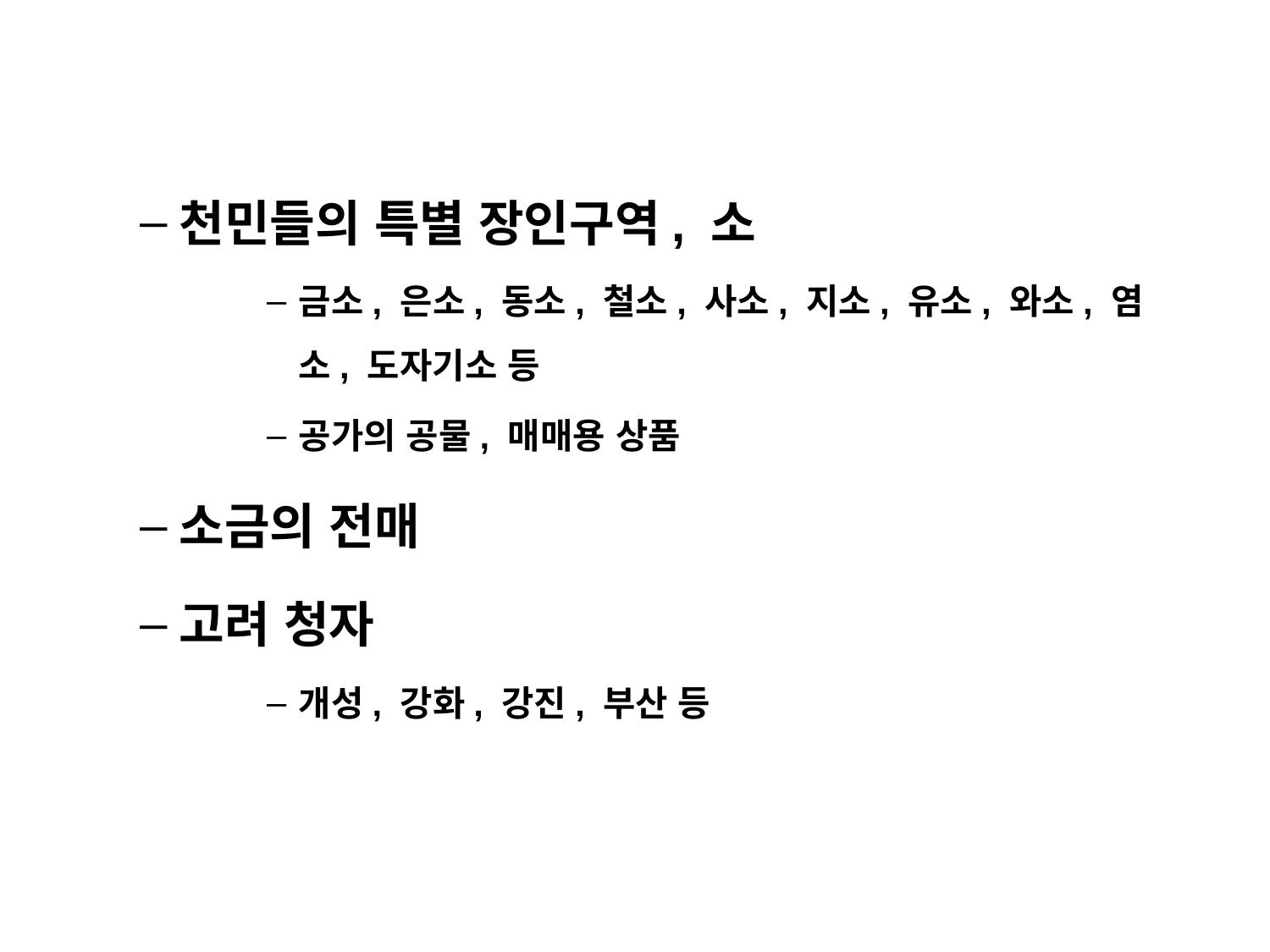

천민들의 특별 장인구역, 소
금소, 은소, 동소, 철소, 사소, 지소, 유소, 와소, 염소, 도자기소 등
공가의 공물, 매매용 상품
소금의 전매
고려 청자
개성, 강화, 강진, 부산 등